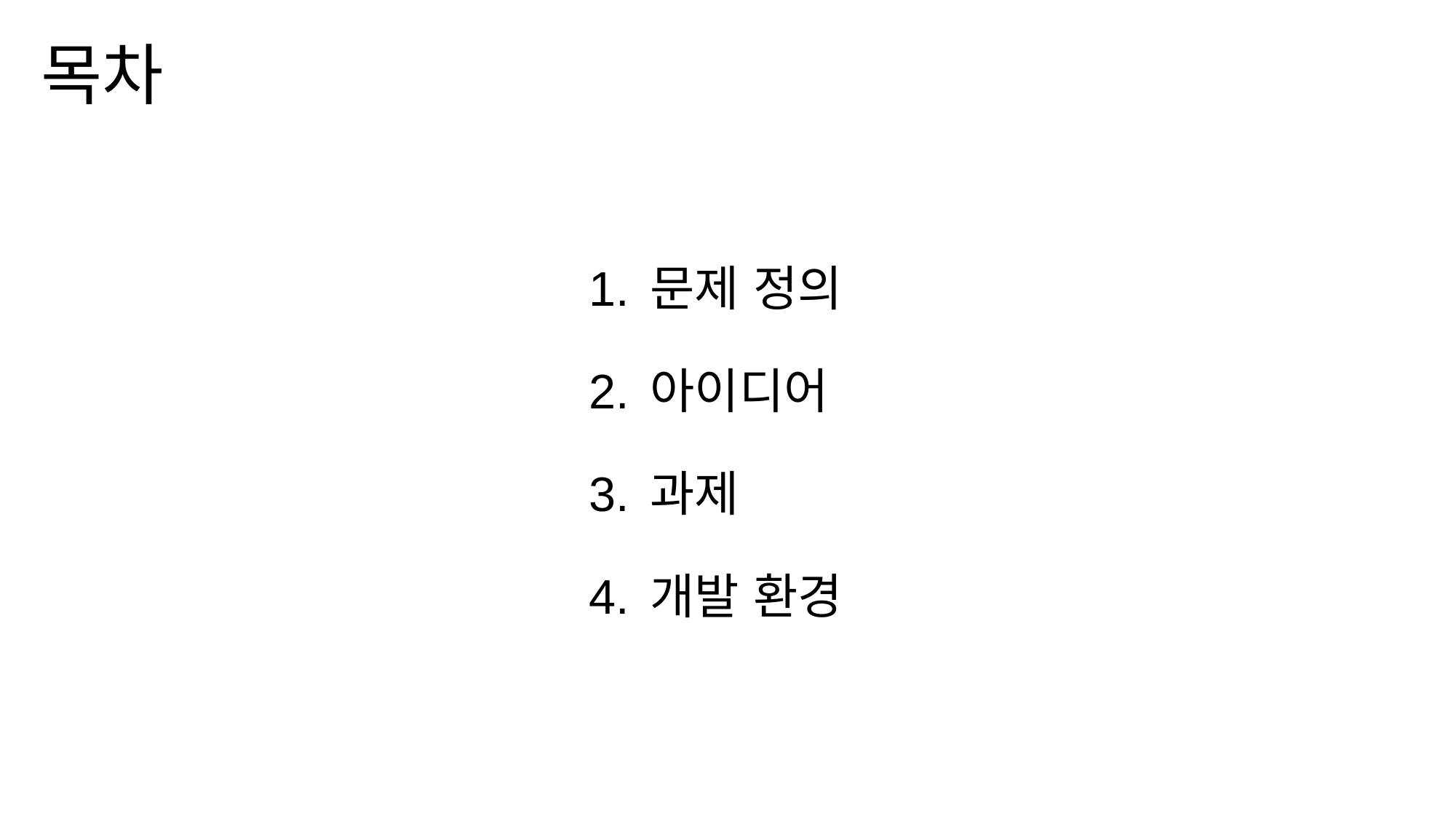

# 목차
문제 정의
아이디어
과제
개발 환경